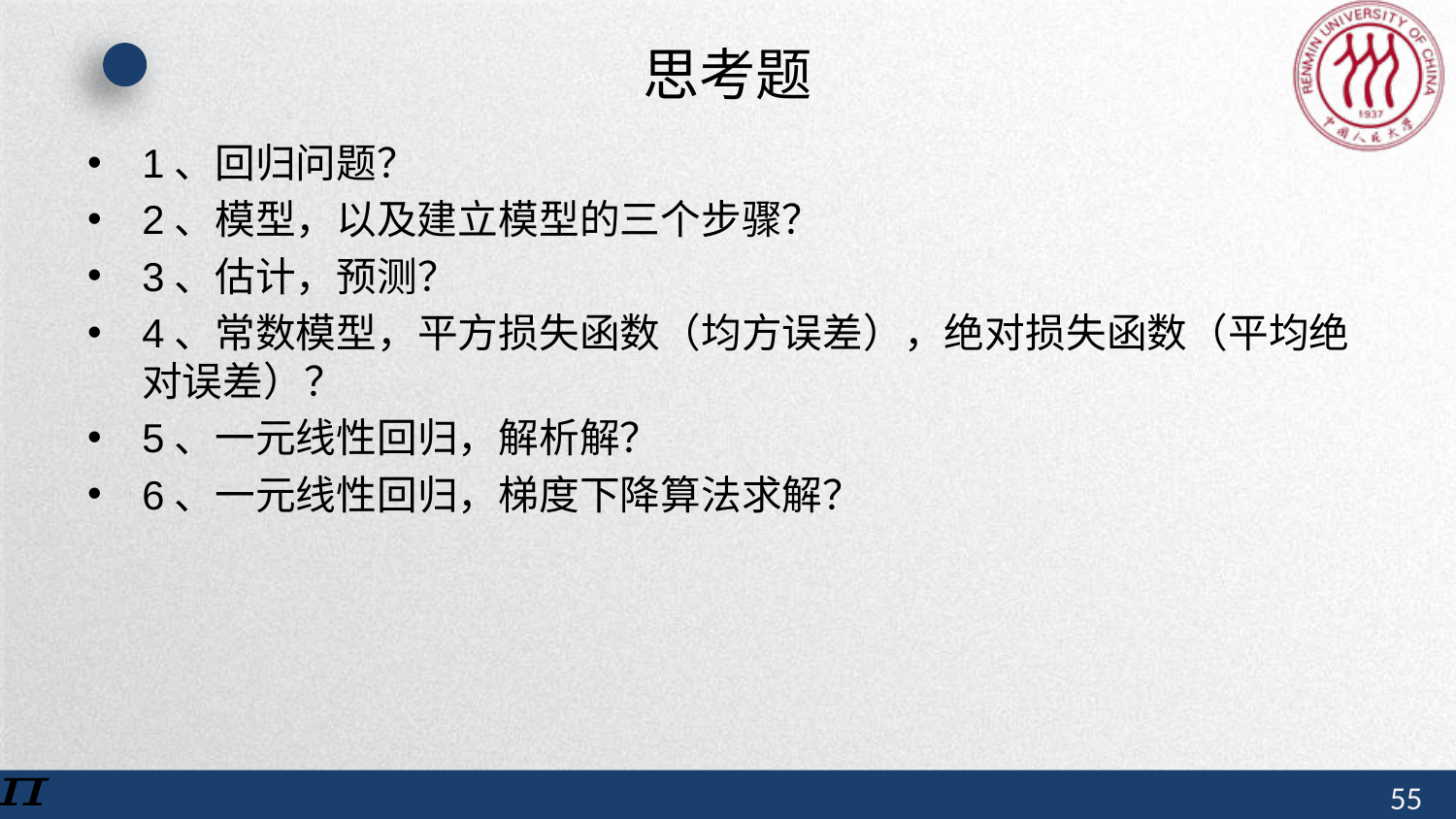

# 思考题
1、回归问题？
2、模型，以及建立模型的三个步骤？
3、估计，预测？
4、常数模型，平方损失函数（均方误差），绝对损失函数（平均绝对误差）？
5、一元线性回归，解析解？
6、一元线性回归，梯度下降算法求解？